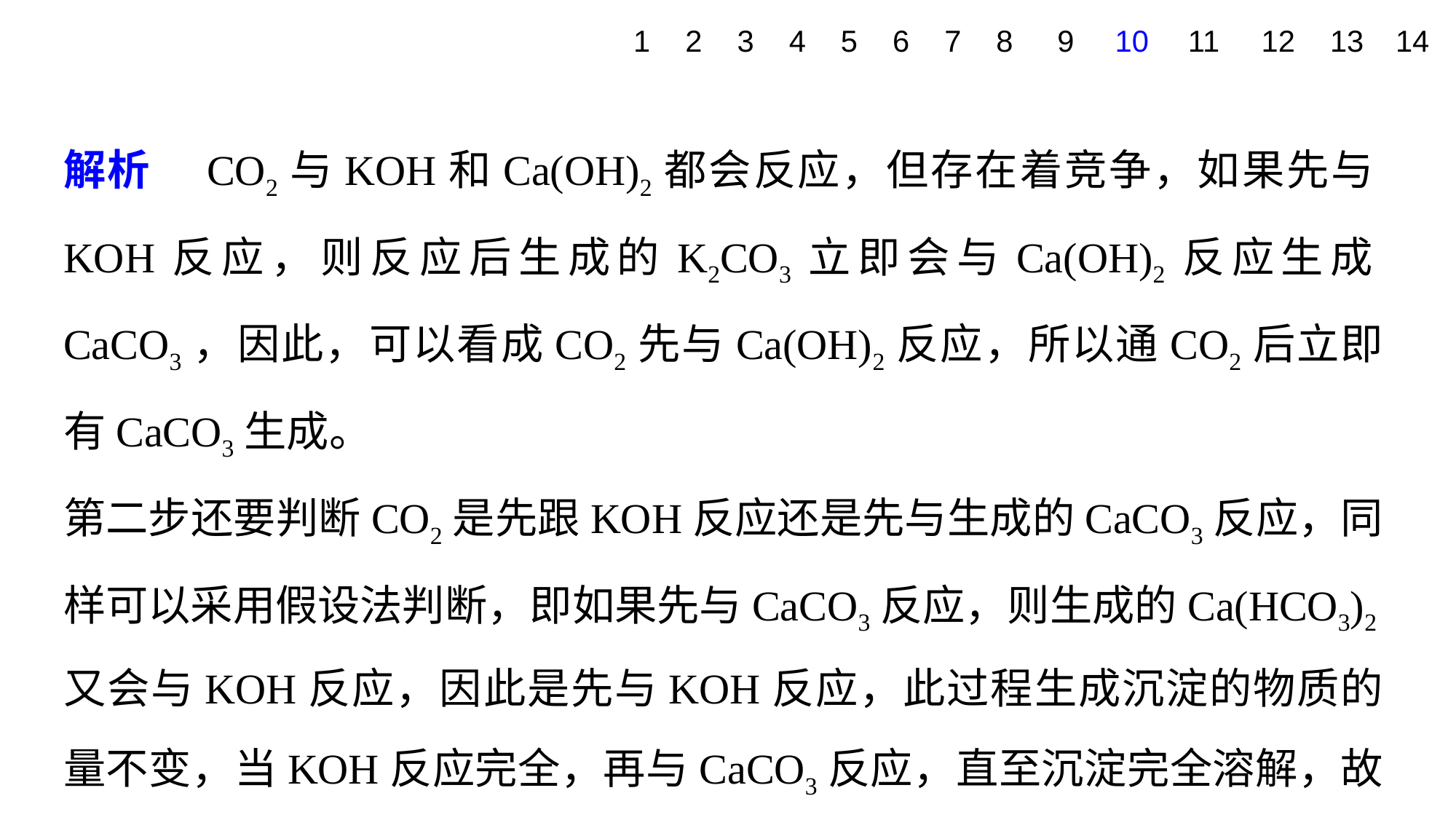

1
2
3
4
5
6
7
8
9
10
11
12
13
14
解析　CO2与KOH和Ca(OH)2都会反应，但存在着竞争，如果先与KOH反应，则反应后生成的K2CO3立即会与Ca(OH)2反应生成CaCO3，因此，可以看成CO2先与Ca(OH)2反应，所以通CO2后立即有CaCO3生成。
第二步还要判断CO2是先跟KOH反应还是先与生成的CaCO3反应，同样可以采用假设法判断，即如果先与CaCO3反应，则生成的Ca(HCO3)2又会与KOH反应，因此是先与KOH反应，此过程生成沉淀的物质的量不变，当KOH反应完全，再与CaCO3反应，直至沉淀完全溶解，故选D。
答案　D